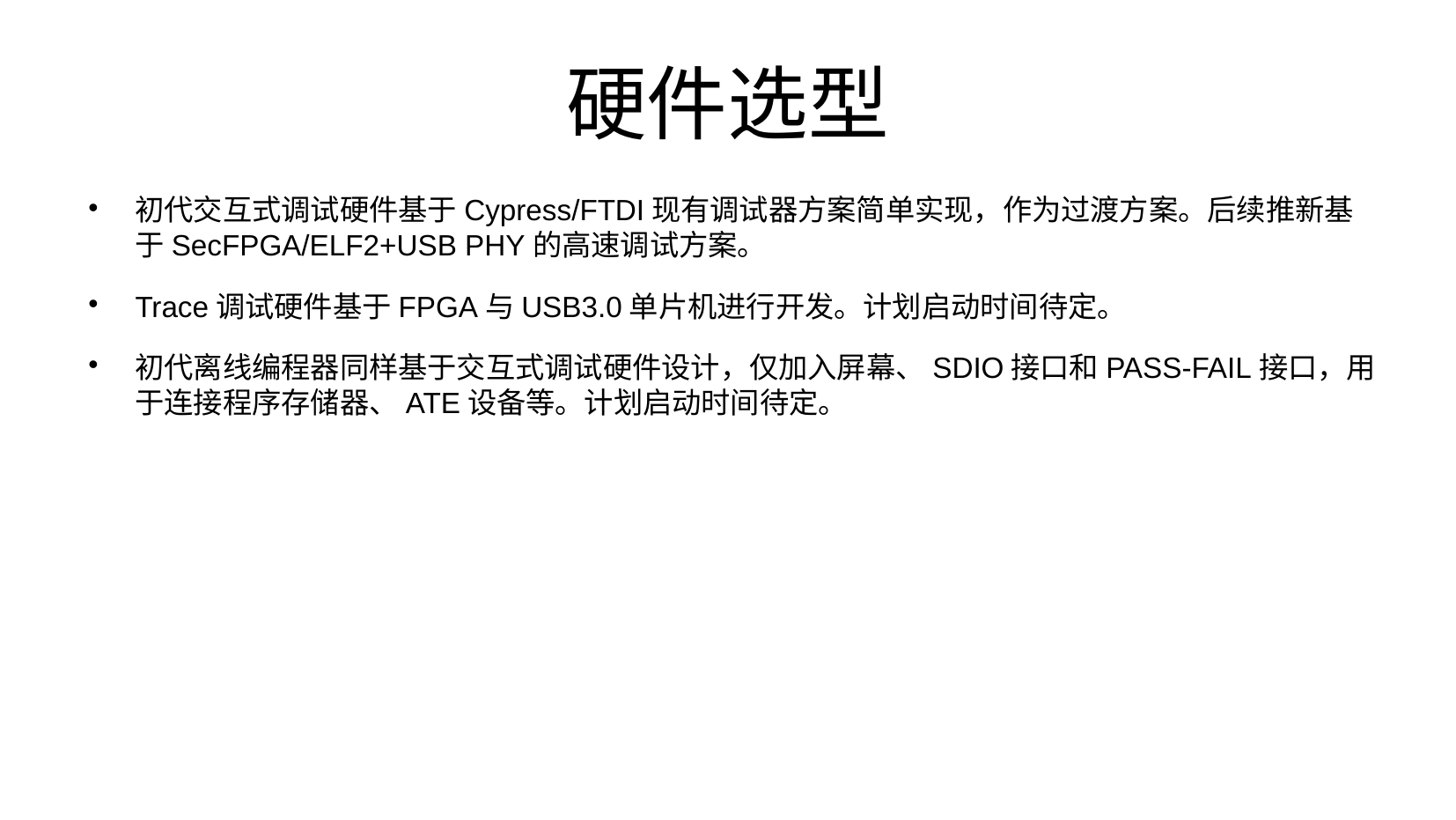

硬件选型
初代交互式调试硬件基于Cypress/FTDI现有调试器方案简单实现，作为过渡方案。后续推新基于SecFPGA/ELF2+USB PHY的高速调试方案。
Trace调试硬件基于FPGA与USB3.0单片机进行开发。计划启动时间待定。
初代离线编程器同样基于交互式调试硬件设计，仅加入屏幕、SDIO接口和PASS-FAIL接口，用于连接程序存储器、ATE设备等。计划启动时间待定。